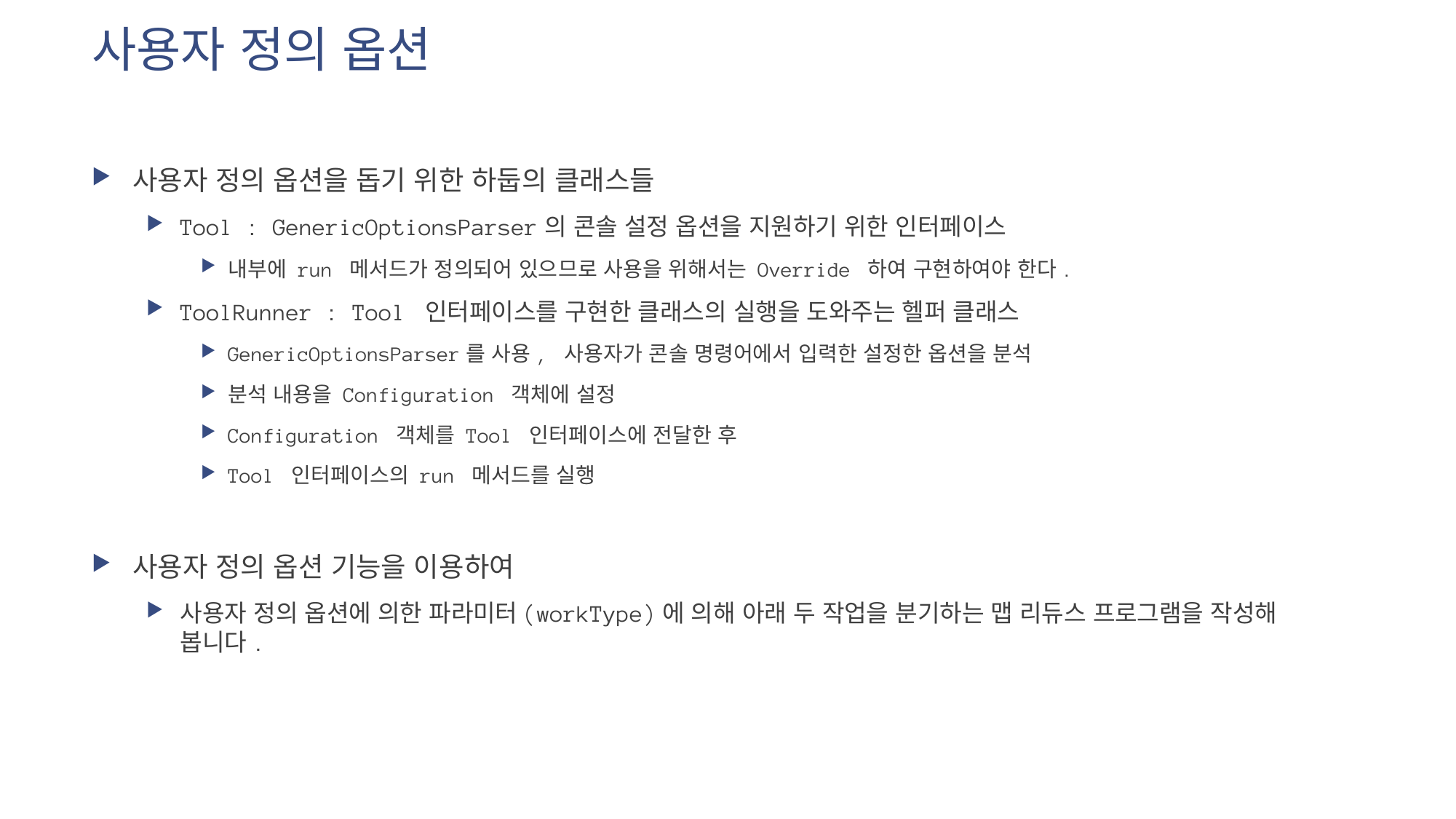

# 사용자 정의 옵션
사용자 정의 옵션을 돕기 위한 하둡의 클래스들
Tool : GenericOptionsParser의 콘솔 설정 옵션을 지원하기 위한 인터페이스
내부에 run 메서드가 정의되어 있으므로 사용을 위해서는 Override 하여 구현하여야 한다.
ToolRunner : Tool 인터페이스를 구현한 클래스의 실행을 도와주는 헬퍼 클래스
GenericOptionsParser를 사용, 사용자가 콘솔 명령어에서 입력한 설정한 옵션을 분석
분석 내용을 Configuration 객체에 설정
Configuration 객체를 Tool 인터페이스에 전달한 후
Tool 인터페이스의 run 메서드를 실행

사용자 정의 옵션 기능을 이용하여
사용자 정의 옵션에 의한 파라미터(workType)에 의해 아래 두 작업을 분기하는 맵 리듀스 프로그램을 작성해 봅니다.